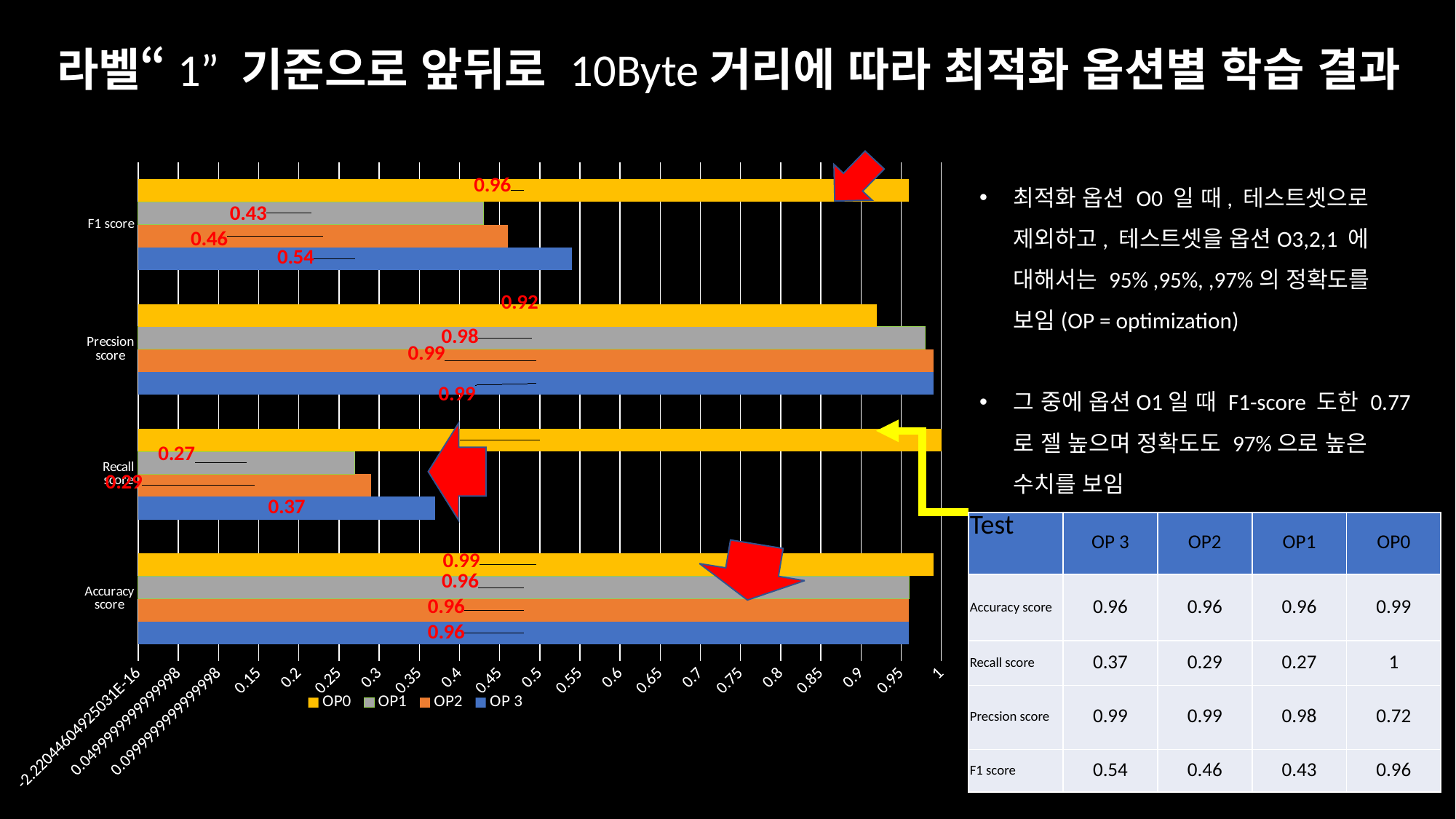

# 라벨“1” 기준으로 앞뒤로 10Byte거리에 따라 최적화 옵션별 학습 결과

### Chart

| Category | OP 3 | OP2 | OP1 | OP0 |
|---|---|---|---|---|
| Accuracy score | 0.96 | 0.96 | 0.96 | 0.99 |
| Recall score | 0.37 | 0.29 | 0.27 | 1.0 |
| Precsion score | 0.99 | 0.99 | 0.98 | 0.92 |
| F1 score | 0.54 | 0.46 | 0.43 | 0.96 |
최적화 옵션 O0 일 때, 테스트셋으로 제외하고, 테스트셋을 옵션O3,2,1 에 대해서는 95% ,95%, ,97%의 정확도를 보임(OP = optimization)

그 중에 옵션O1일 때 F1-score 도한 0.77로 젤 높으며 정확도도 97%으로 높은 수치를 보임
| Test | OP 3 | OP2 | OP1 | OP0 |
| --- | --- | --- | --- | --- |
| Accuracy score | 0.96 | 0.96 | 0.96 | 0.99 |
| Recall score | 0.37 | 0.29 | 0.27 | 1 |
| Precsion score | 0.99 | 0.99 | 0.98 | 0.72 |
| F1 score | 0.54 | 0.46 | 0.43 | 0.96 |